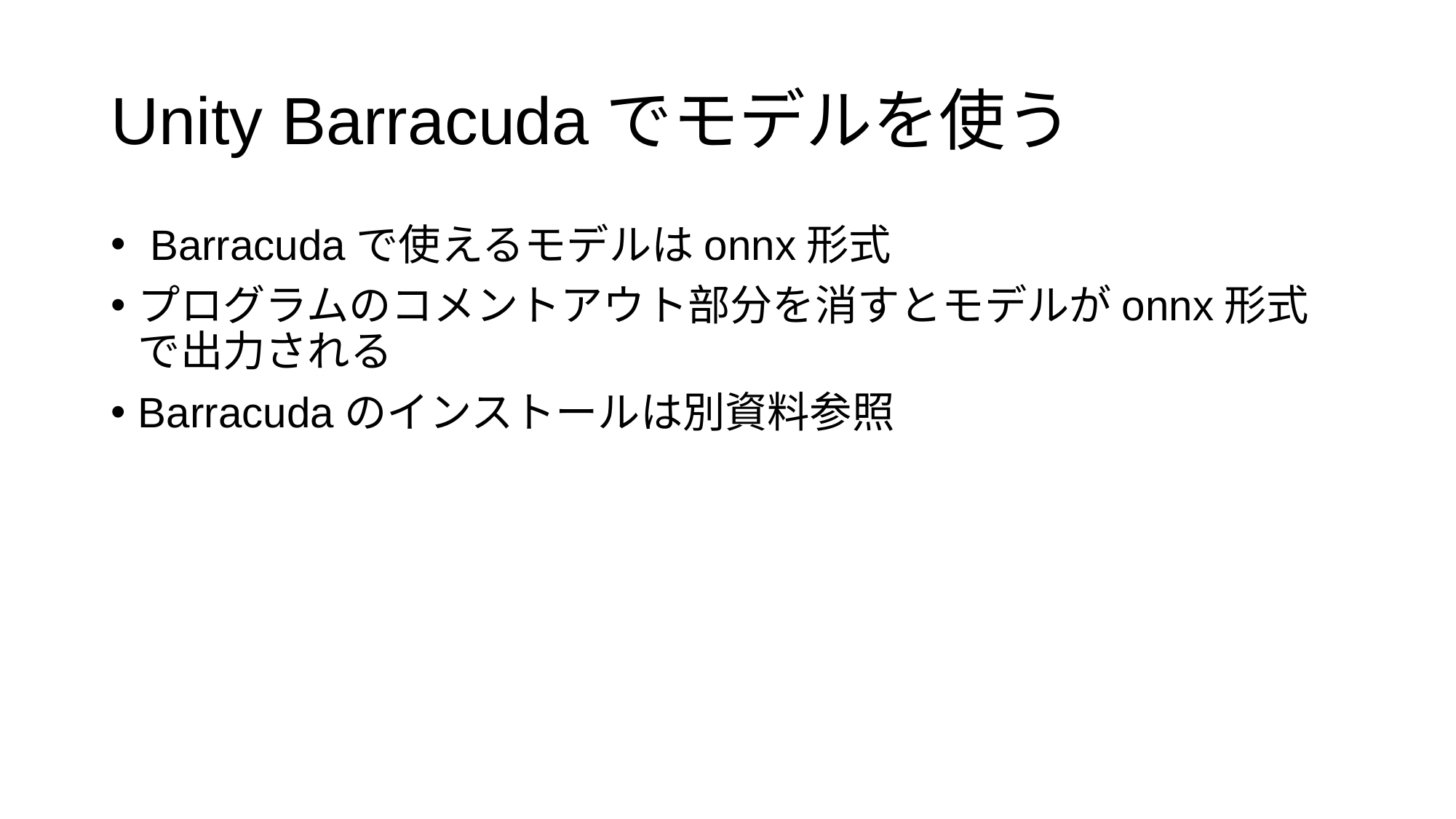

# Unity Barracudaでモデルを使う
 Barracudaで使えるモデルはonnx形式
プログラムのコメントアウト部分を消すとモデルがonnx形式で出力される
Barracudaのインストールは別資料参照